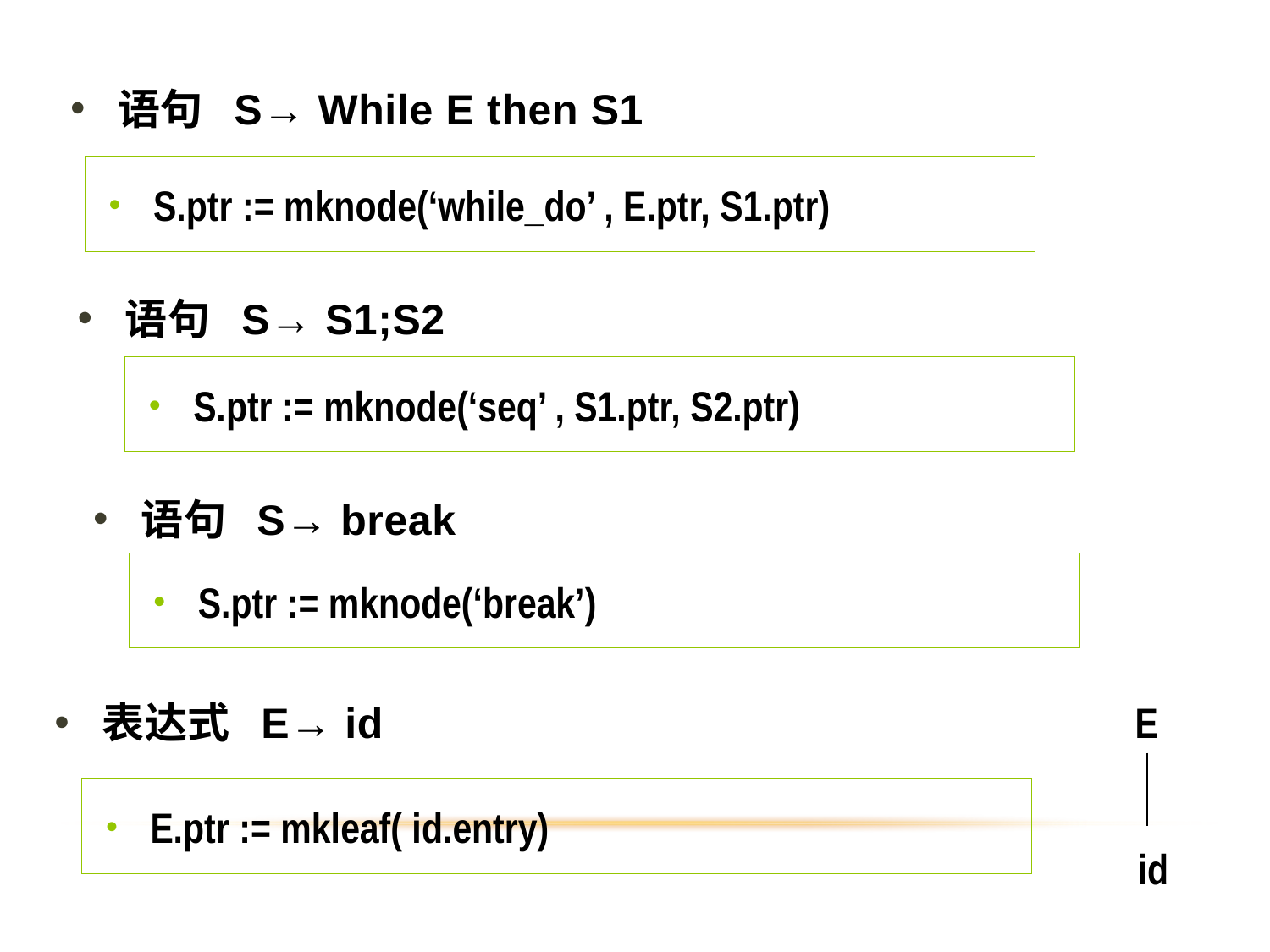

语句  S→ While E then S1
S.ptr := mknode(‘while_do’ , E.ptr, S1.ptr)

语句  S→ S1;S2
S.ptr := mknode(‘seq’ , S1.ptr, S2.ptr)

语句  S→ break
S.ptr := mknode(‘break’)

E
id
表达式  E→ id
E.ptr := mkleaf( id.entry)